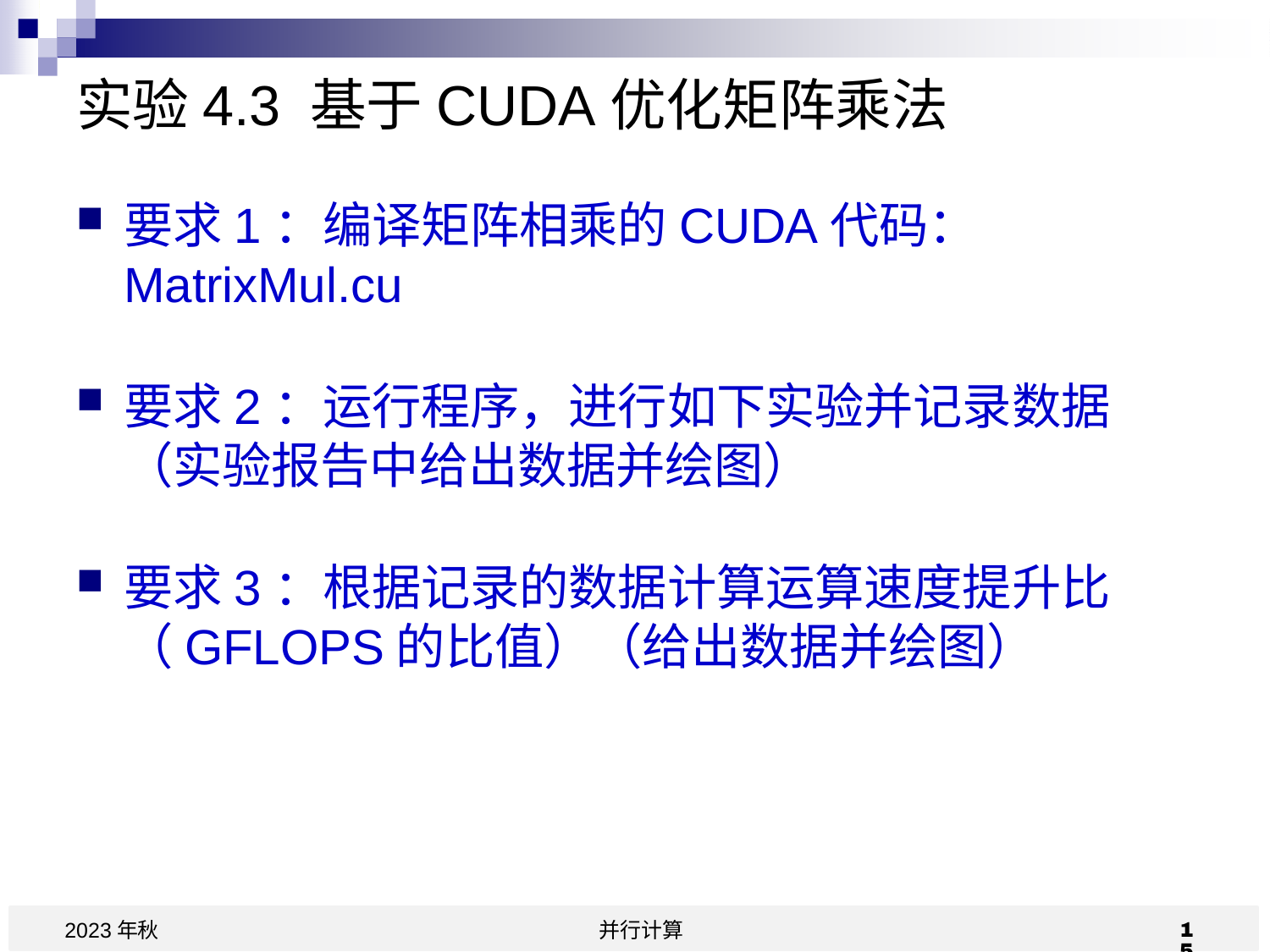

# 实验4.3 基于CUDA优化矩阵乘法
要求1：编译矩阵相乘的CUDA代码：MatrixMul.cu

要求2：运行程序，进行如下实验并记录数据（实验报告中给出数据并绘图）

要求3：根据记录的数据计算运算速度提升比（GFLOPS的比值）（给出数据并绘图）

15
并行计算
2023年秋